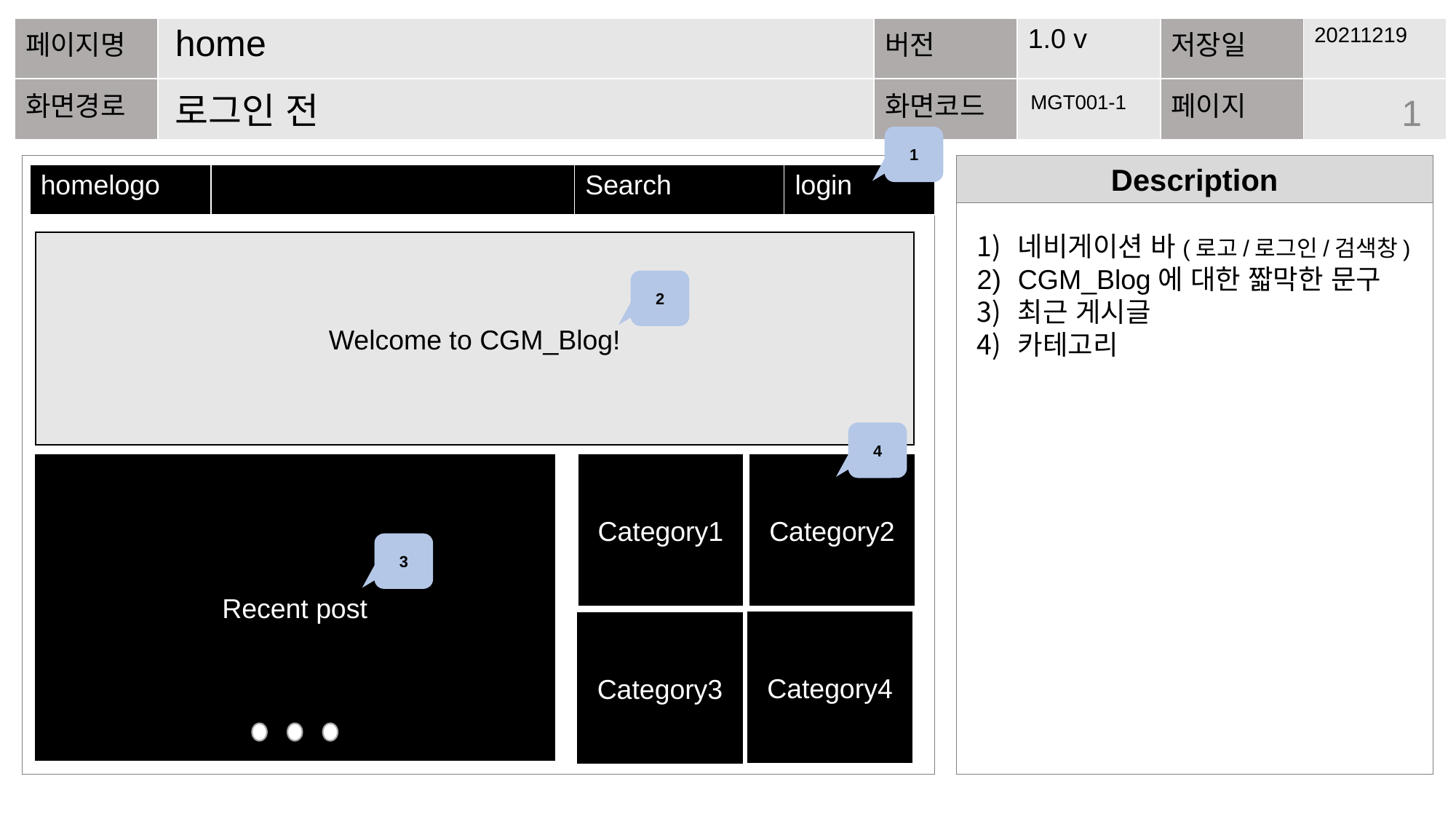

home
1
MGT001-1
로그인 전
1
| homelogo |  | Search | login |
| --- | --- | --- | --- |
네비게이션 바(로고/로그인/검색창)
CGM_Blog에 대한 짧막한 문구
최근 게시글
카테고리
Welcome to CGM_Blog!
2
4
Category1
Category2
Recent post
3
Category4
Category3